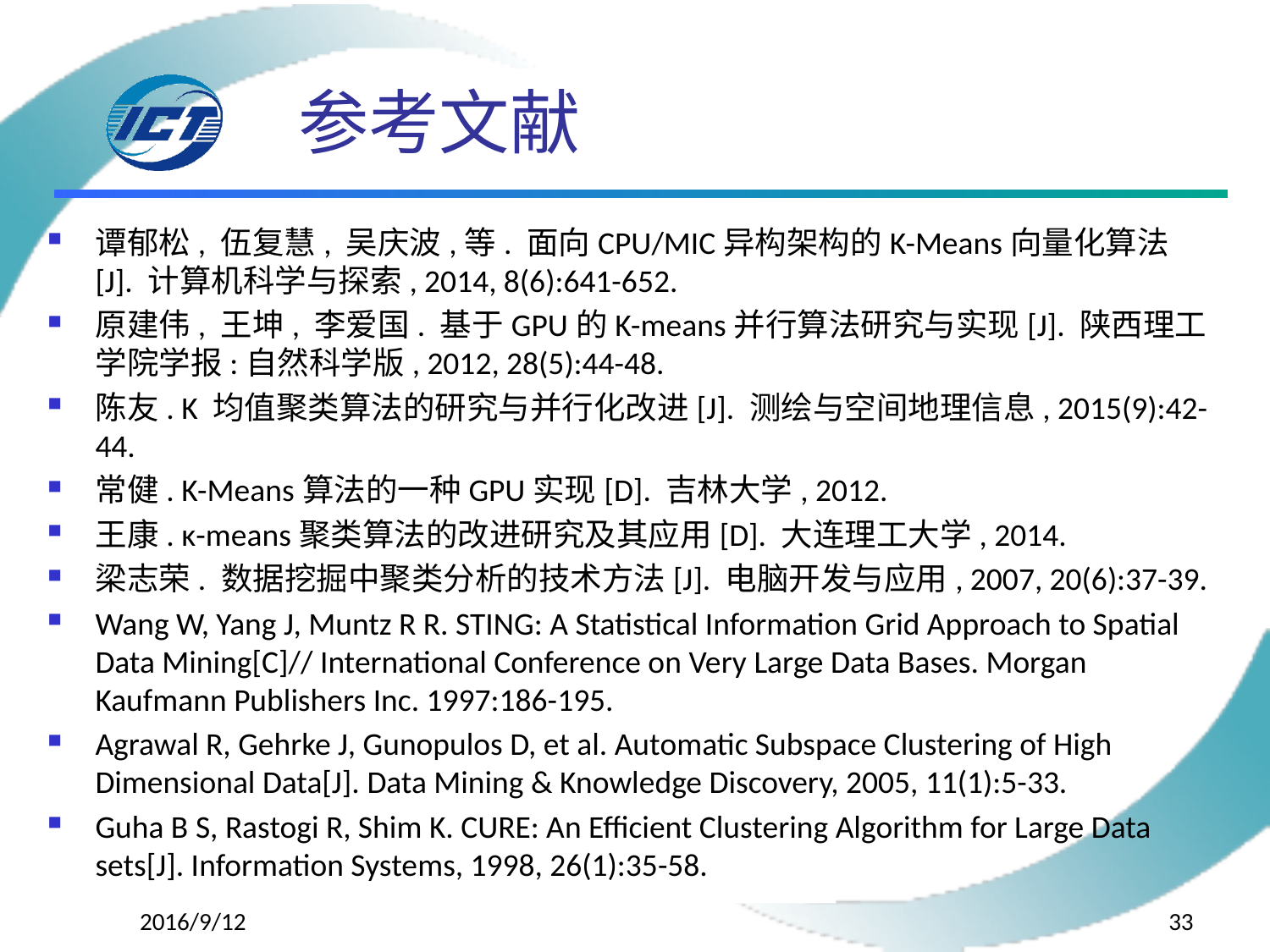

# 参考文献
谭郁松, 伍复慧, 吴庆波,等. 面向CPU/MIC异构架构的K-Means向量化算法[J]. 计算机科学与探索, 2014, 8(6):641-652.
原建伟, 王坤, 李爱国. 基于GPU的K-means并行算法研究与实现[J]. 陕西理工学院学报:自然科学版, 2012, 28(5):44-48.
陈友. K 均值聚类算法的研究与并行化改进[J]. 测绘与空间地理信息, 2015(9):42-44.
常健. K-Means算法的一种GPU实现[D]. 吉林大学, 2012.
王康. κ-means聚类算法的改进研究及其应用[D]. 大连理工大学, 2014.
梁志荣. 数据挖掘中聚类分析的技术方法[J]. 电脑开发与应用, 2007, 20(6):37-39.
Wang W, Yang J, Muntz R R. STING: A Statistical Information Grid Approach to Spatial Data Mining[C]// International Conference on Very Large Data Bases. Morgan Kaufmann Publishers Inc. 1997:186-195.
Agrawal R, Gehrke J, Gunopulos D, et al. Automatic Subspace Clustering of High Dimensional Data[J]. Data Mining & Knowledge Discovery, 2005, 11(1):5-33.
Guha B S, Rastogi R, Shim K. CURE: An Efficient Clustering Algorithm for Large Data sets[J]. Information Systems, 1998, 26(1):35-58.

2016/9/12
33